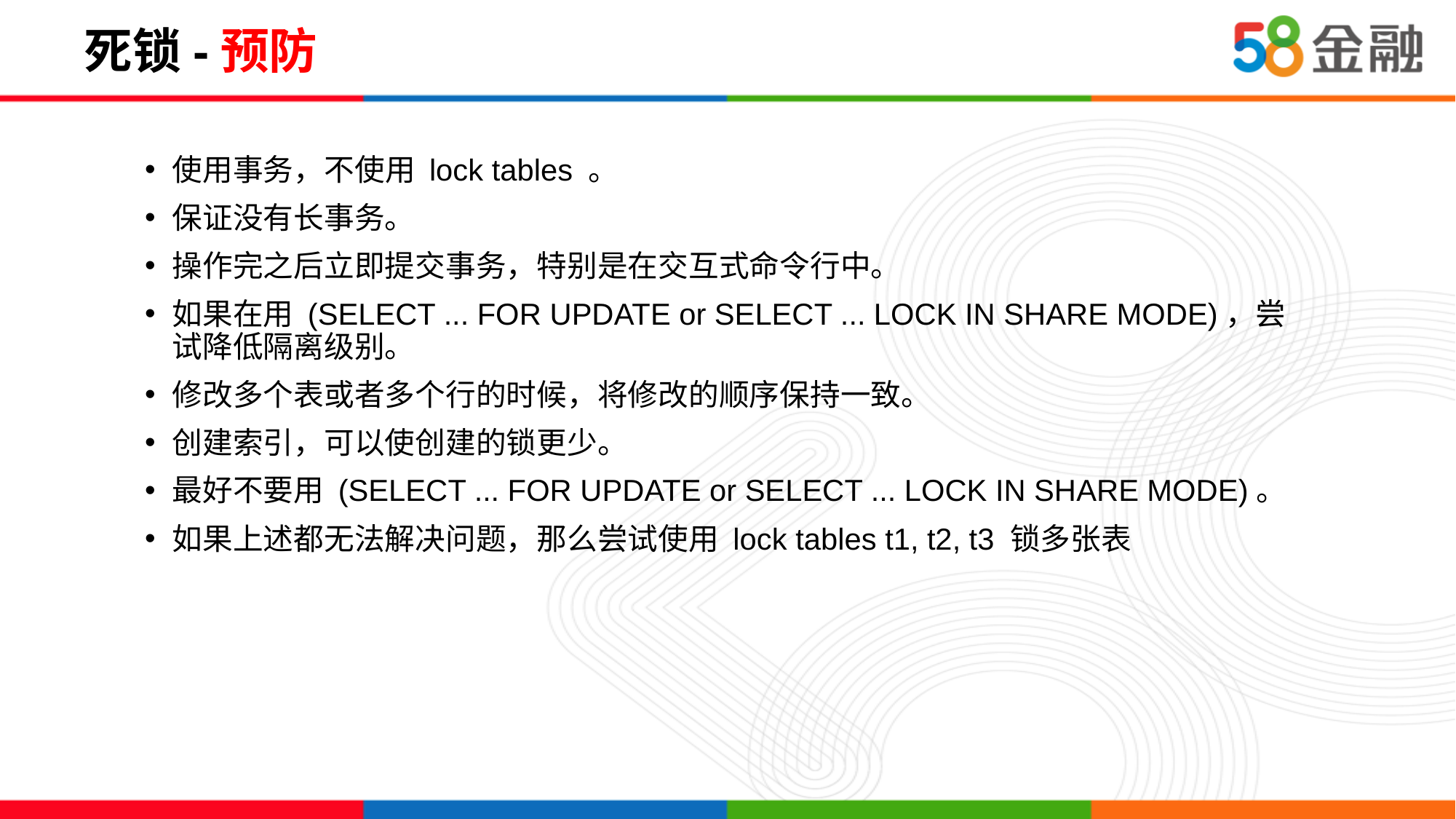

# 死锁-预防
使用事务，不使用 lock tables 。
保证没有长事务。
操作完之后立即提交事务，特别是在交互式命令行中。
如果在用 (SELECT ... FOR UPDATE or SELECT ... LOCK IN SHARE MODE)，尝试降低隔离级别。
修改多个表或者多个行的时候，将修改的顺序保持一致。
创建索引，可以使创建的锁更少。
最好不要用 (SELECT ... FOR UPDATE or SELECT ... LOCK IN SHARE MODE)。
如果上述都无法解决问题，那么尝试使用 lock tables t1, t2, t3 锁多张表